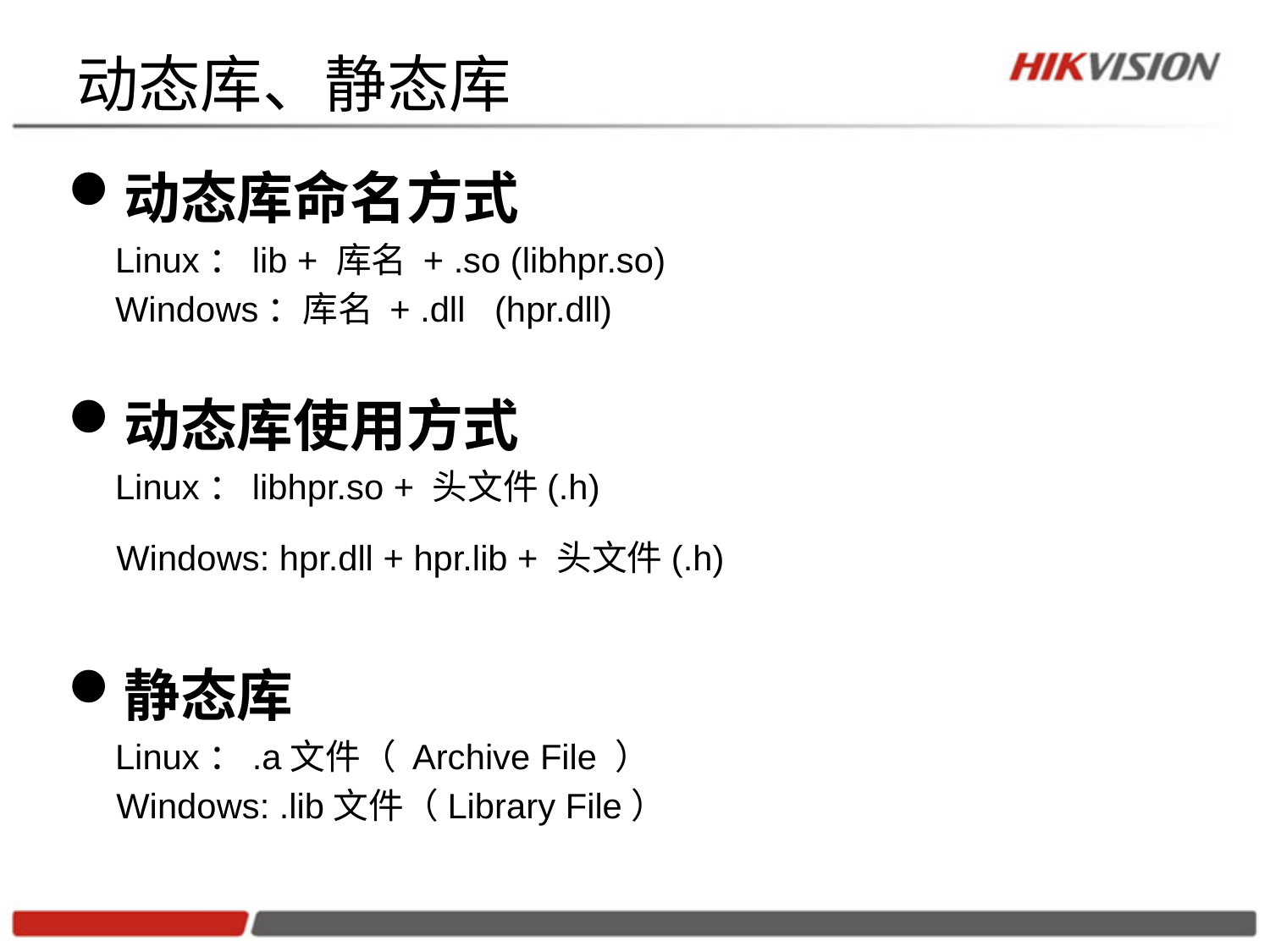

# 动态库、静态库
动态库命名方式
	Linux：lib + 库名 + .so (libhpr.so)
	Windows：库名 + .dll   (hpr.dll)

动态库使用方式
	Linux：libhpr.so + 头文件(.h)
     Windows: hpr.dll + hpr.lib + 头文件(.h)

静态库
	Linux：.a文件（ Archive File ）
     Windows: .lib文件（Library File）